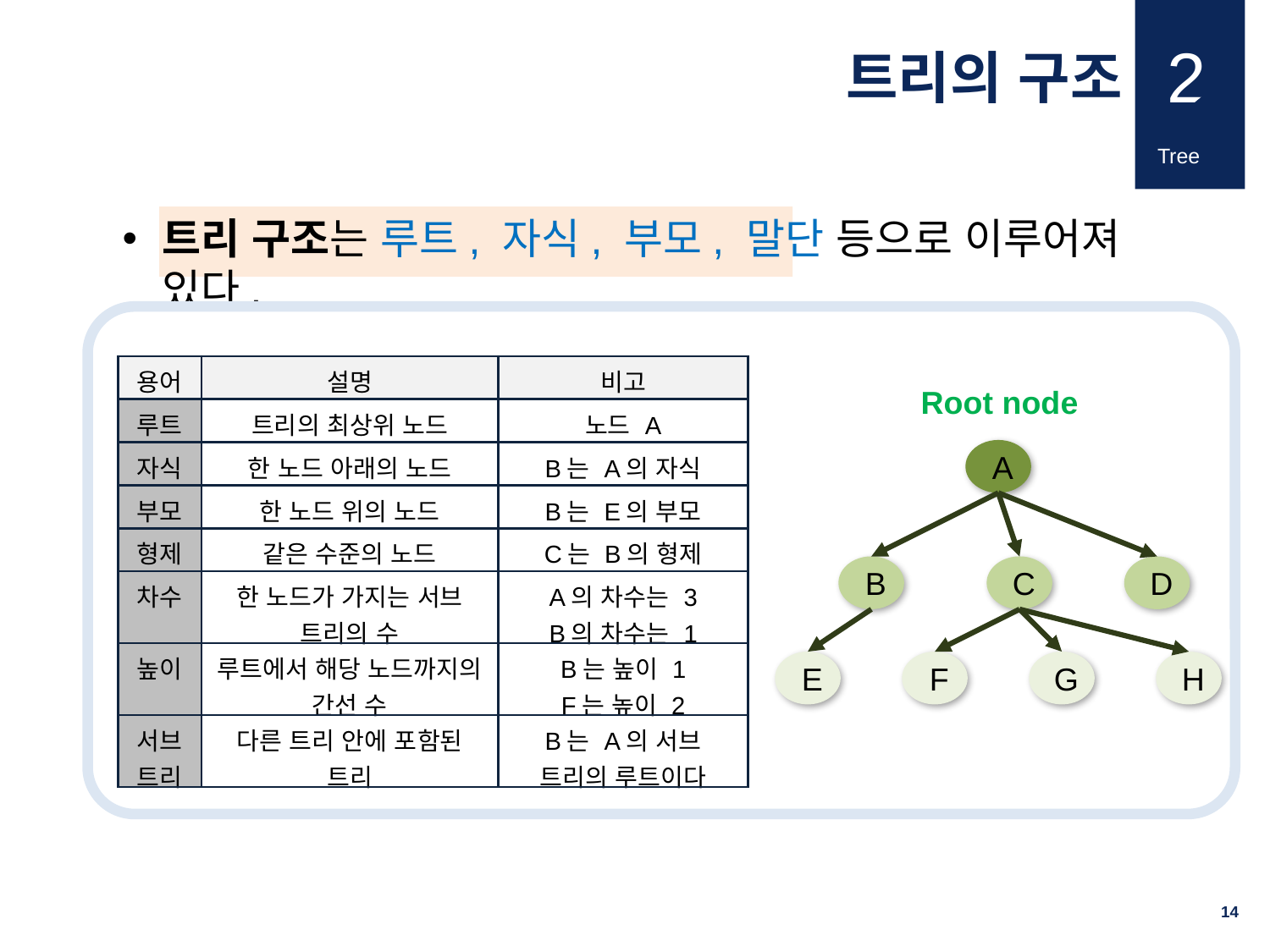

2

트리의 구조
Tree
트리 구조는 루트, 자식, 부모, 말단 등으로 이루어져 있다.

| 용어 | 설명 | 비고 |
| --- | --- | --- |
| 루트 | 트리의 최상위 노드 | 노드 A |
| 자식 | 한 노드 아래의 노드 | B는 A의 자식 |
| 부모 | 한 노드 위의 노드 | B는 E의 부모 |
| 형제 | 같은 수준의 노드 | C는 B의 형제 |
| 차수 | 한 노드가 가지는 서브 트리의 수 | A의 차수는 3 B의 차수는 1 |
| 높이 | 루트에서 해당 노드까지의 간선 수 | B는 높이 1 F는 높이 2 |
| 서브 트리 | 다른 트리 안에 포함된 트리 | B는 A의 서브 트리의 루트이다 |
Root node
 A
 B
 C
 D
 E
 F
 G
 H
14